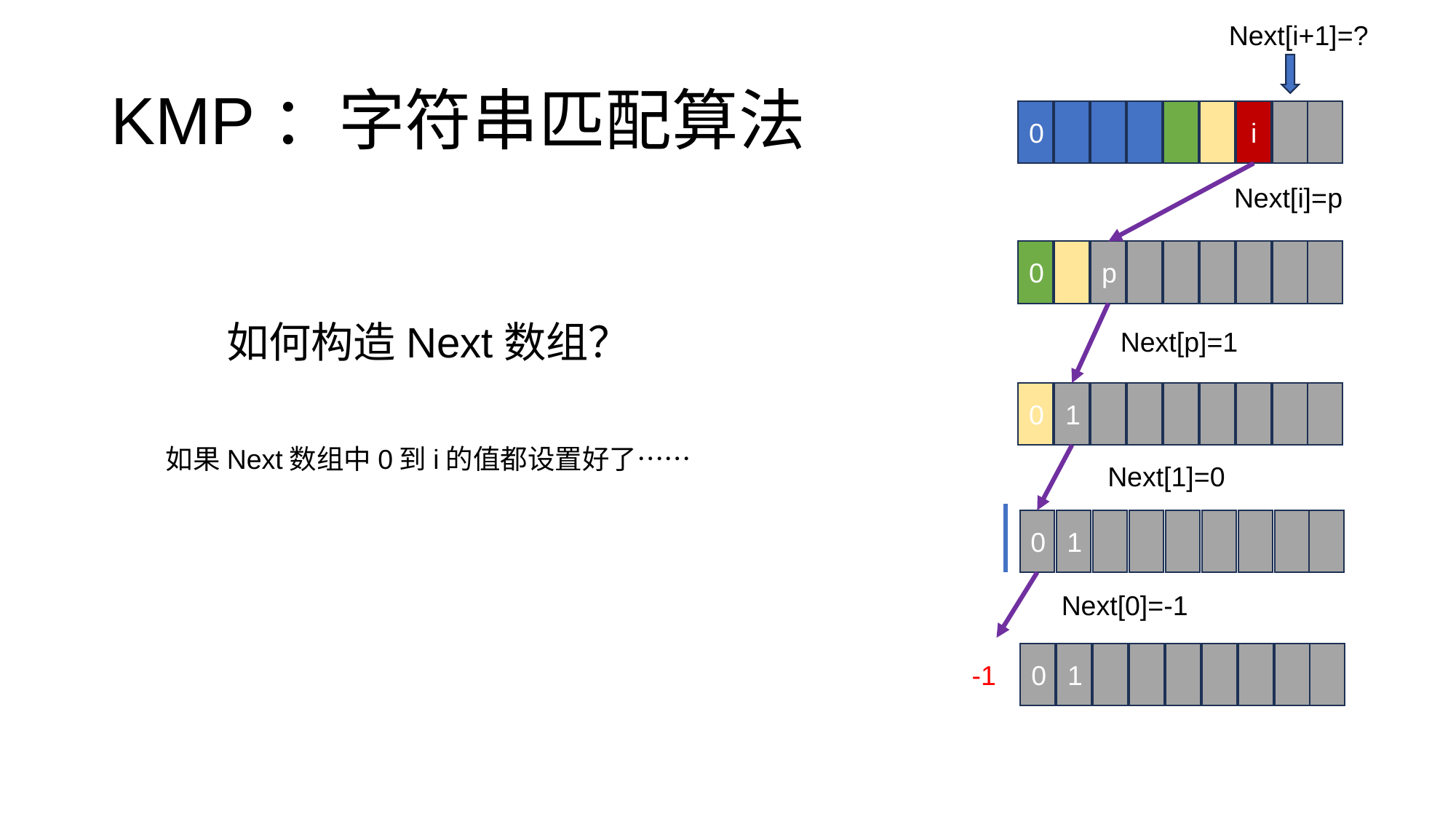

Next[i+1]=?
# KMP：字符串匹配算法

0

i

Next[i]=p

0
p

如何构造Next数组？
Next[p]=1
1

0

如果Next数组中0到i的值都设置好了……
Next[1]=0
1

0

Next[0]=-1
1

0

-1